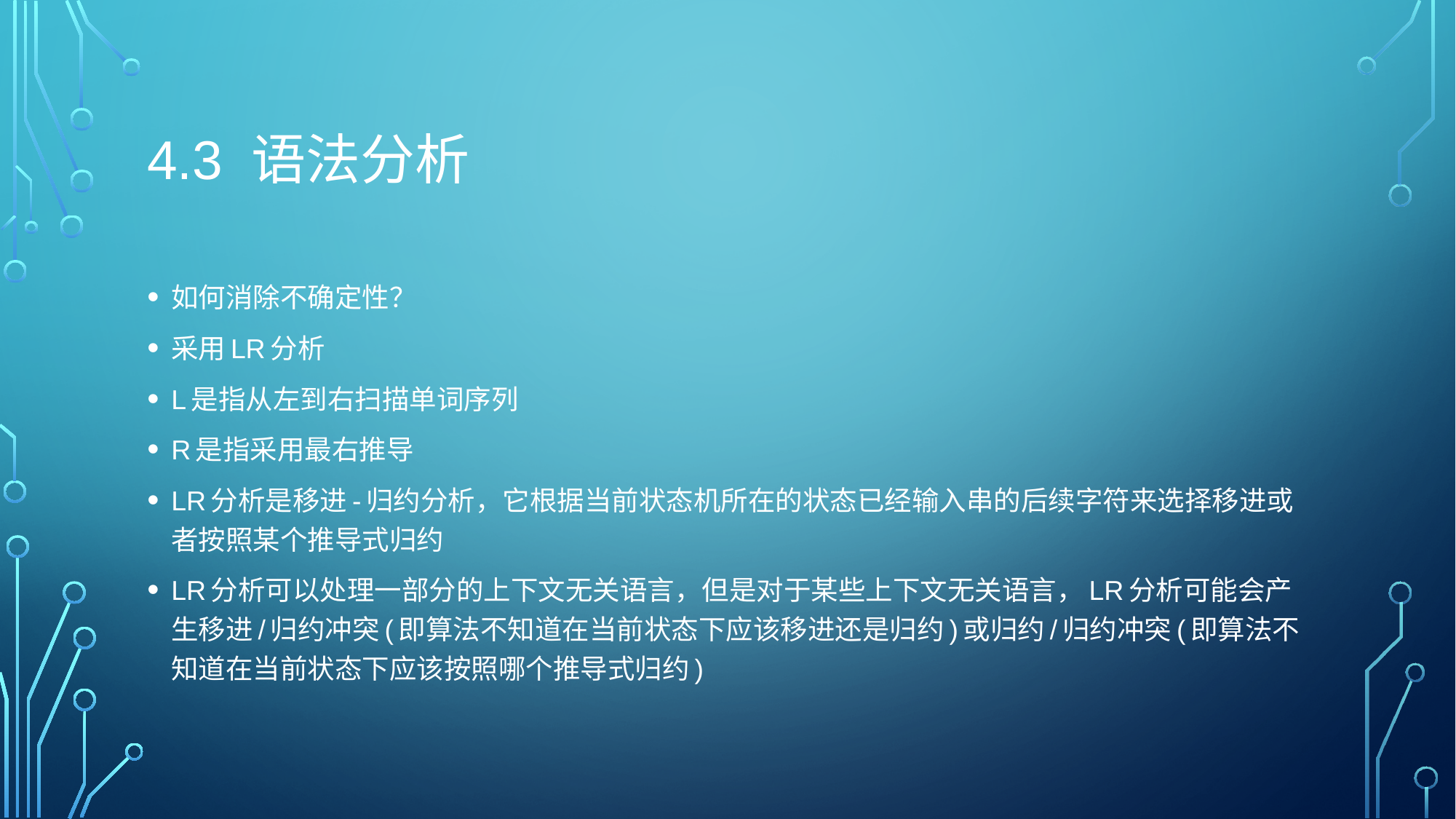

# 4.3 语法分析
如何消除不确定性？
采用LR分析
L是指从左到右扫描单词序列
R是指采用最右推导
LR分析是移进-归约分析，它根据当前状态机所在的状态已经输入串的后续字符来选择移进或者按照某个推导式归约
LR分析可以处理一部分的上下文无关语言，但是对于某些上下文无关语言，LR分析可能会产生移进/归约冲突(即算法不知道在当前状态下应该移进还是归约)或归约/归约冲突(即算法不知道在当前状态下应该按照哪个推导式归约)